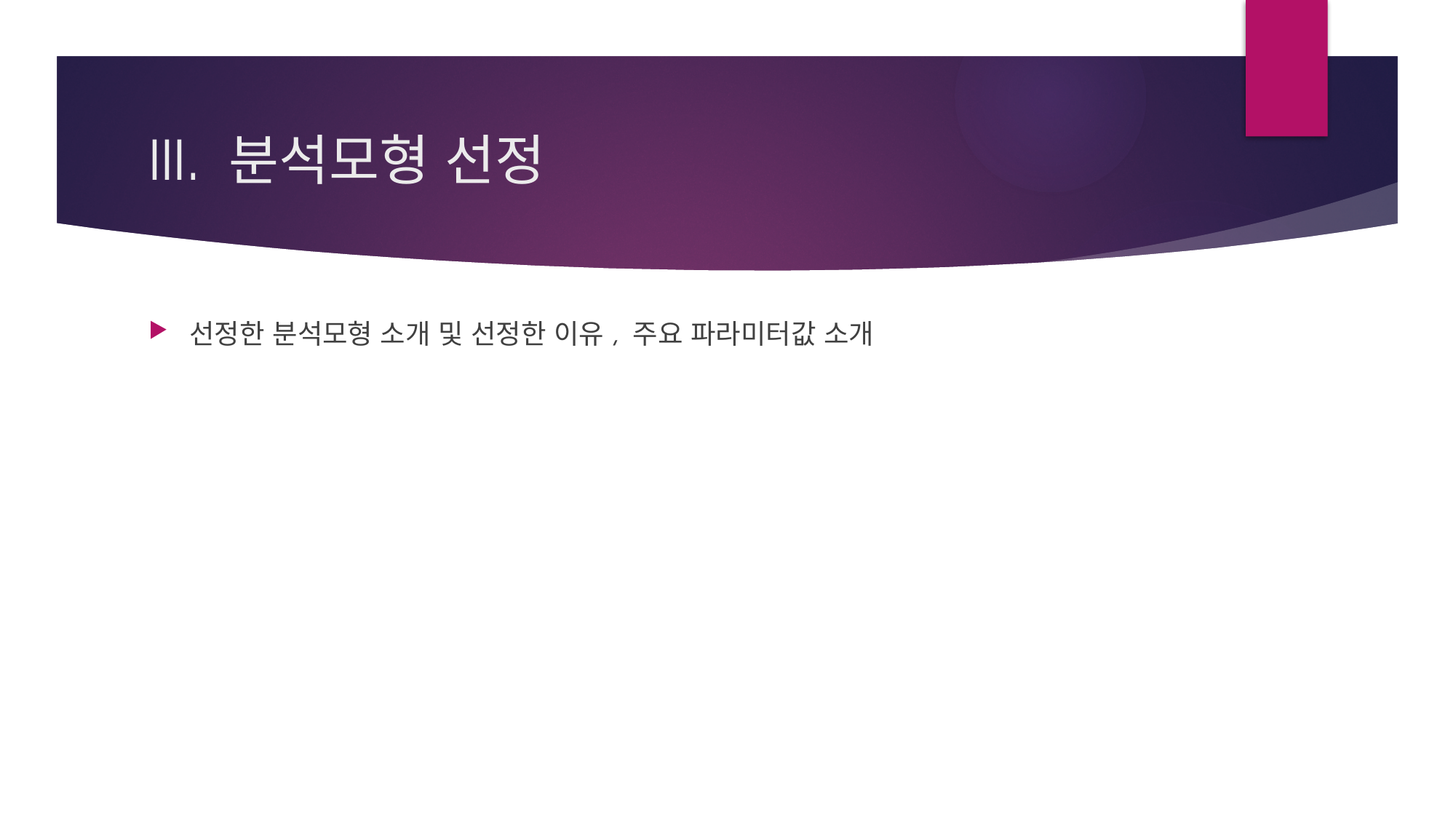

# III. 분석모형 선정
선정한 분석모형 소개 및 선정한 이유, 주요 파라미터값 소개